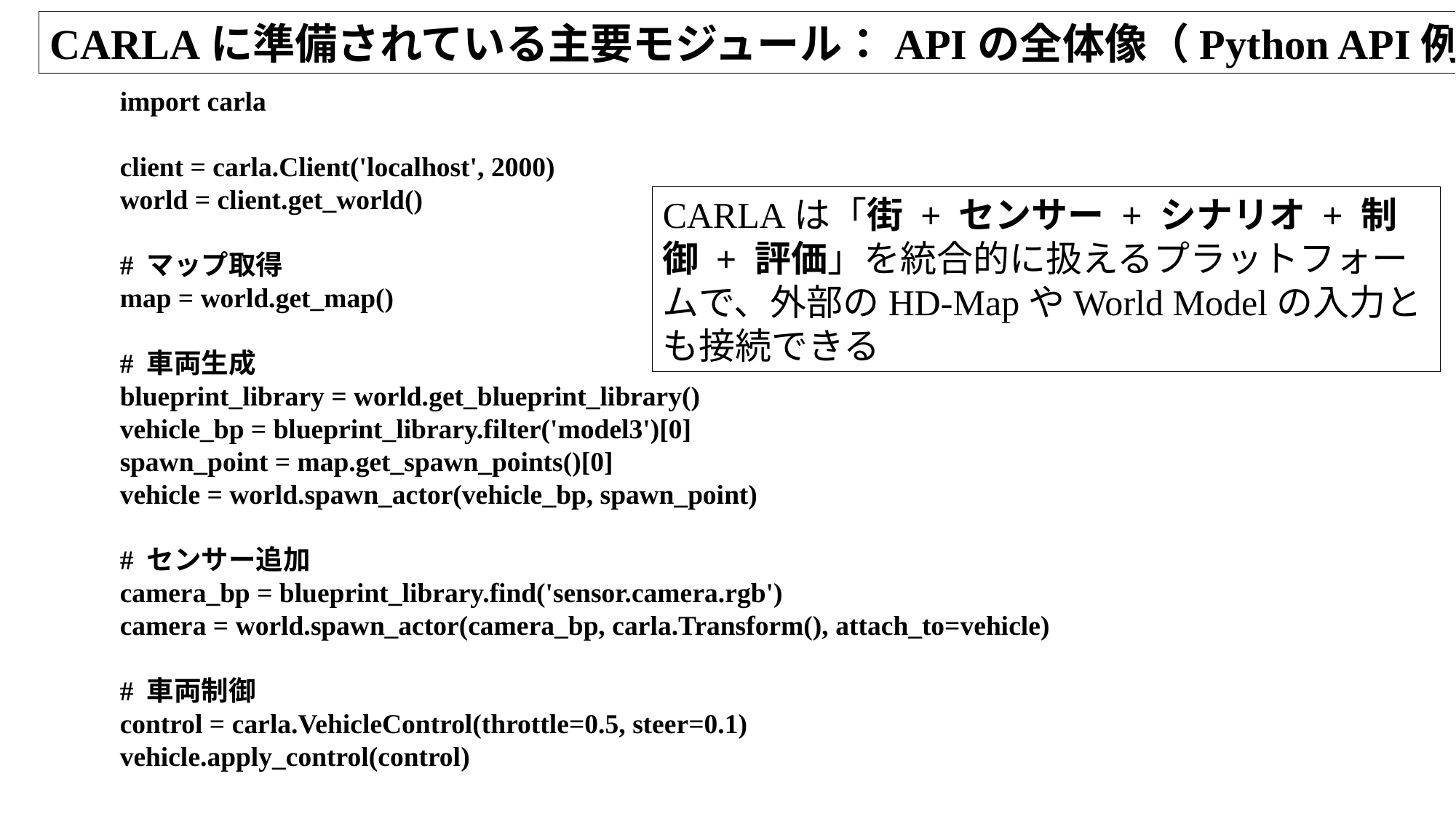

CARLAに準備されている主要モジュール：APIの全体像（Python API例）
import carla

client = carla.Client('localhost', 2000)
world = client.get_world()

# マップ取得
map = world.get_map()

# 車両生成
blueprint_library = world.get_blueprint_library()
vehicle_bp = blueprint_library.filter('model3')[0]
spawn_point = map.get_spawn_points()[0]
vehicle = world.spawn_actor(vehicle_bp, spawn_point)

# センサー追加
camera_bp = blueprint_library.find('sensor.camera.rgb')
camera = world.spawn_actor(camera_bp, carla.Transform(), attach_to=vehicle)

# 車両制御
control = carla.VehicleControl(throttle=0.5, steer=0.1)
vehicle.apply_control(control)
CARLAは「街 + センサー + シナリオ + 制御 + 評価」を統合的に扱えるプラットフォームで、外部のHD-MapやWorld Modelの入力とも接続できる